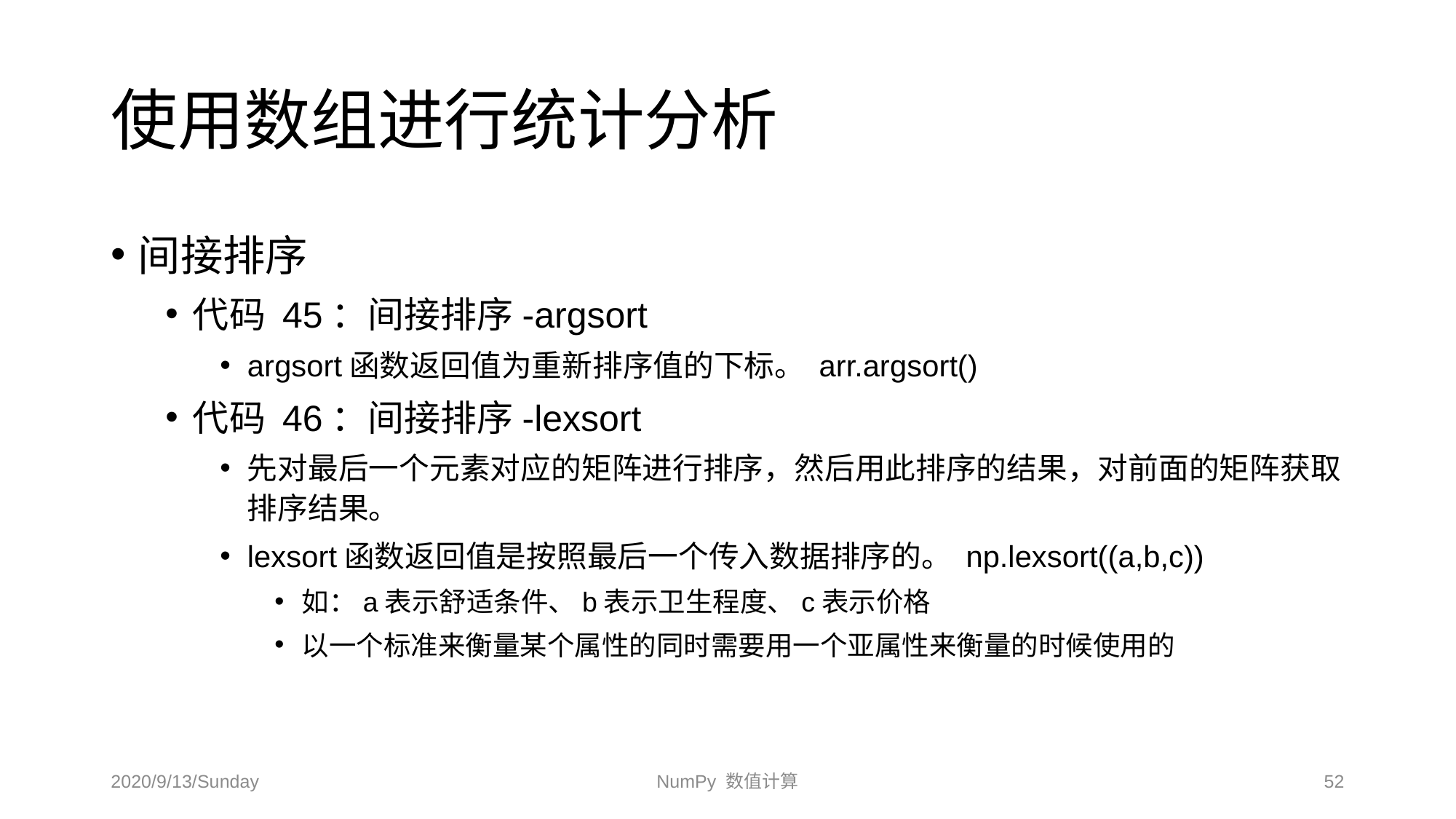

# 使用数组进行统计分析
间接排序
代码 45：间接排序-argsort
argsort函数返回值为重新排序值的下标。 arr.argsort()
代码 46：间接排序-lexsort
先对最后一个元素对应的矩阵进行排序，然后用此排序的结果，对前面的矩阵获取排序结果。
lexsort函数返回值是按照最后一个传入数据排序的。 np.lexsort((a,b,c))
如：a表示舒适条件、b表示卫生程度、c表示价格
以一个标准来衡量某个属性的同时需要用一个亚属性来衡量的时候使用的

2020/9/13/Sunday
NumPy 数值计算
52